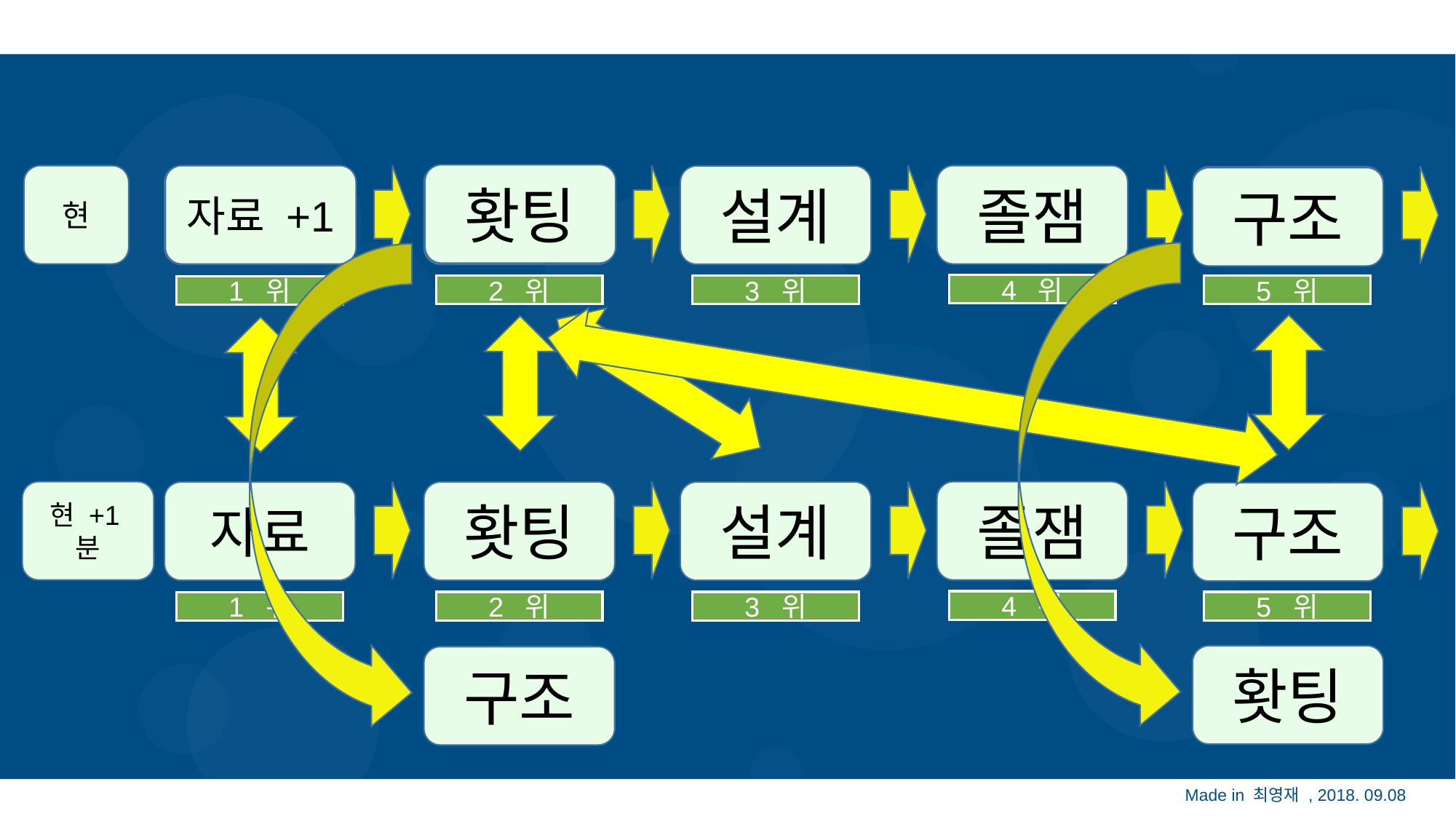

.
03.
홧팅

졸잼
자료
구조
설계

홧팅
4  위
3  위
5  위
2  위
1  위
자료 +1
현
구조

졸잼
자료
홧팅
설계

구조
4  위
3  위
5  위
2  위
1  위
현 +1분
홧팅
구조
Made in 최영재 , 2018. 09.08